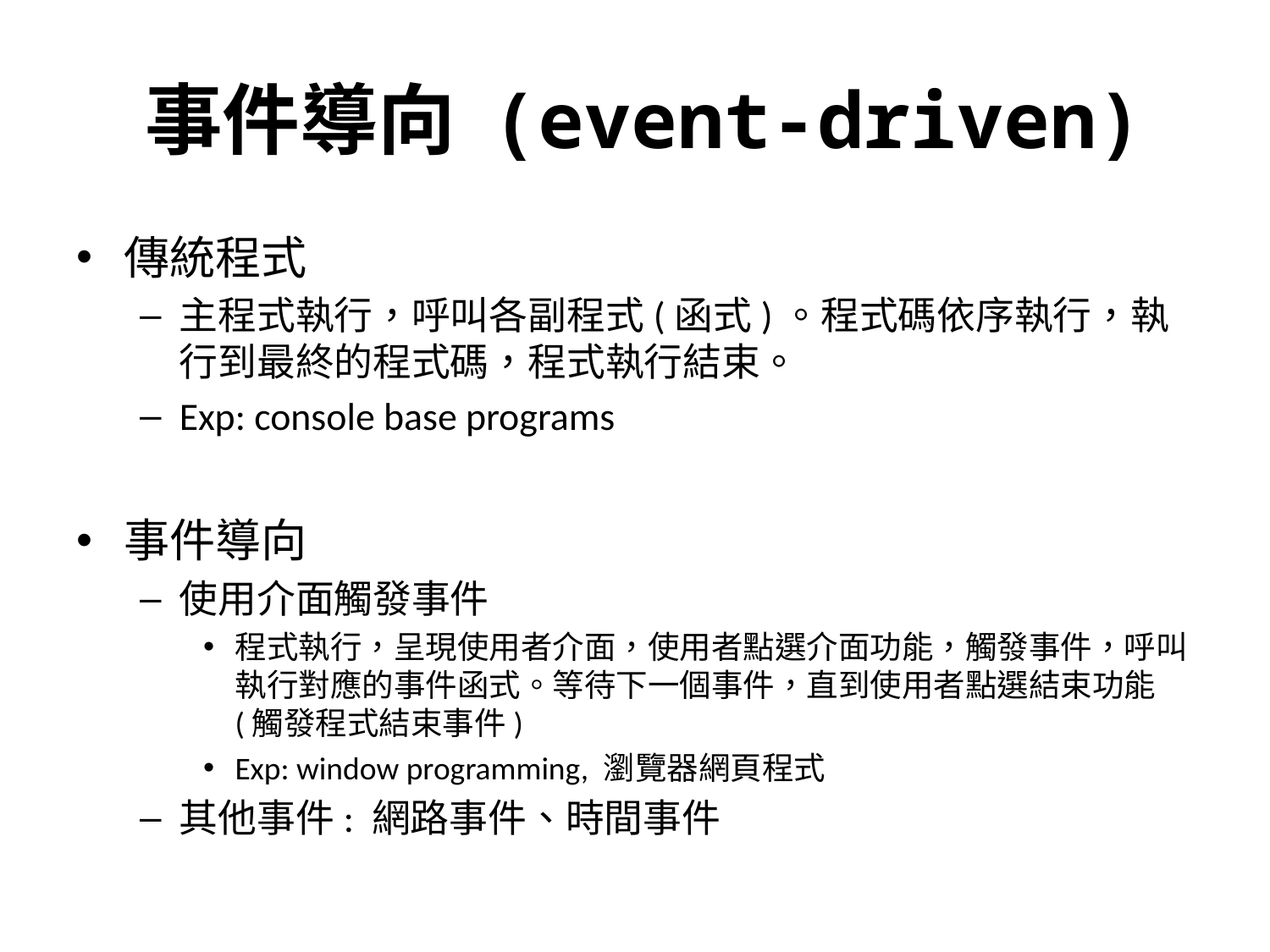

# 事件導向 (event-driven)
傳統程式
主程式執行，呼叫各副程式(函式)。程式碼依序執行，執行到最終的程式碼，程式執行結束。
Exp: console base programs

事件導向
使用介面觸發事件
程式執行，呈現使用者介面，使用者點選介面功能，觸發事件，呼叫執行對應的事件函式。等待下一個事件，直到使用者點選結束功能(觸發程式結束事件)
Exp: window programming, 瀏覽器網頁程式
其他事件: 網路事件、時間事件